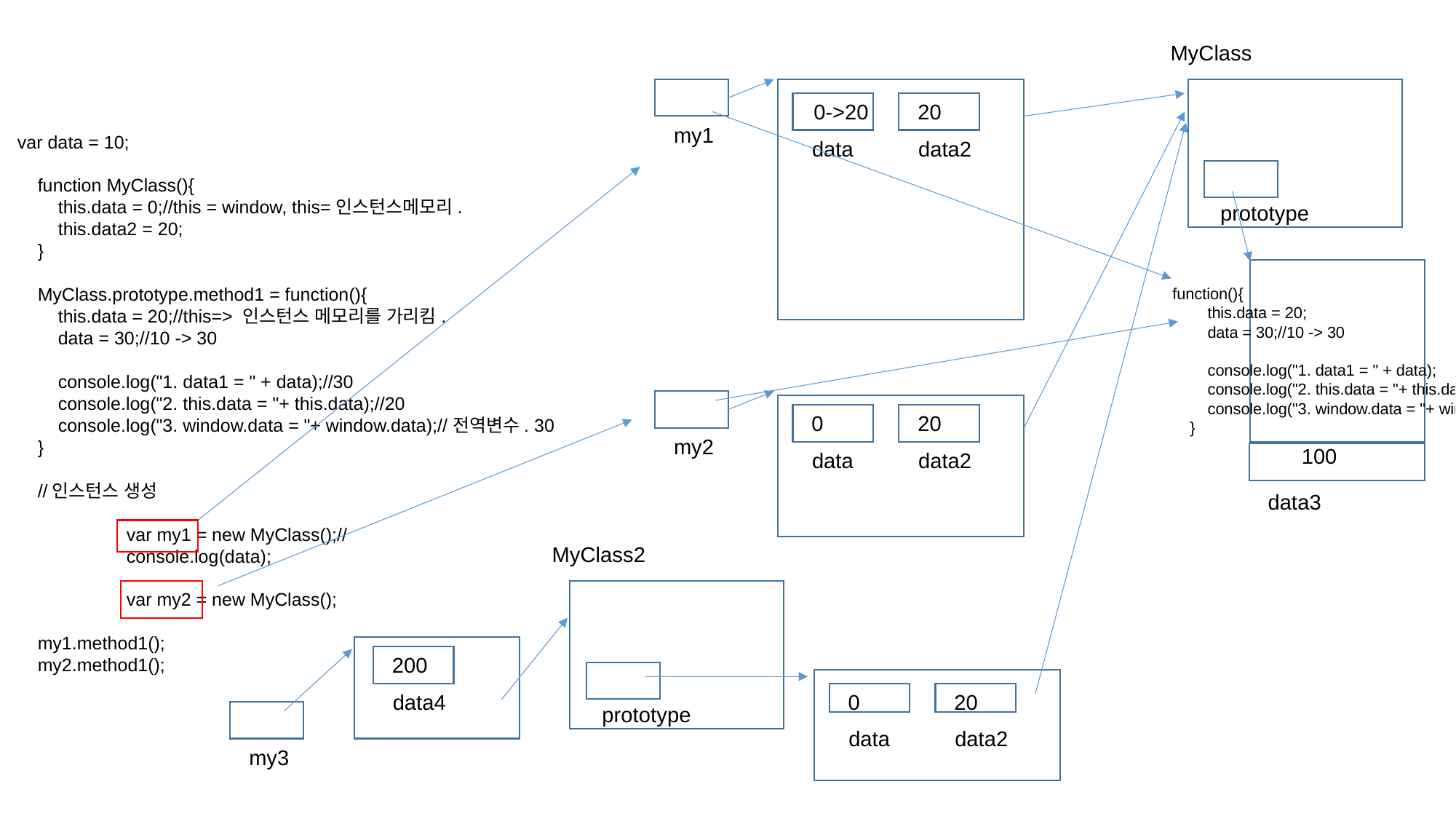

MyClass

0->20
20

my1
var data = 10;

    function MyClass(){
        this.data = 0;//this = window, this=인스턴스메모리.
        this.data2 = 20;
    }

    MyClass.prototype.method1 = function(){
        this.data = 20;//this=> 인스턴스 메모리를 가리킴.
        data = 30;//10 -> 30

        console.log("1. data1 = " + data);//30
        console.log("2. this.data = "+ this.data);//20
        console.log("3. window.data = "+ window.data);//전역변수. 30
    }

    //인스턴스 생성

	var my1 = new MyClass();//
	console.log(data);

	var my2 = new MyClass();

    my1.method1();
    my2.method1();
data
data2

prototype

function(){
        this.data = 20;
        data = 30;//10 -> 30

        console.log("1. data1 = " + data);
        console.log("2. this.data = "+ this.data);//20
        console.log("3. window.data = "+ window.data);
    }

0
20

my2
100
data
data2

data3

MyClass2

200

0
20
data4

prototype

data
data2
my3